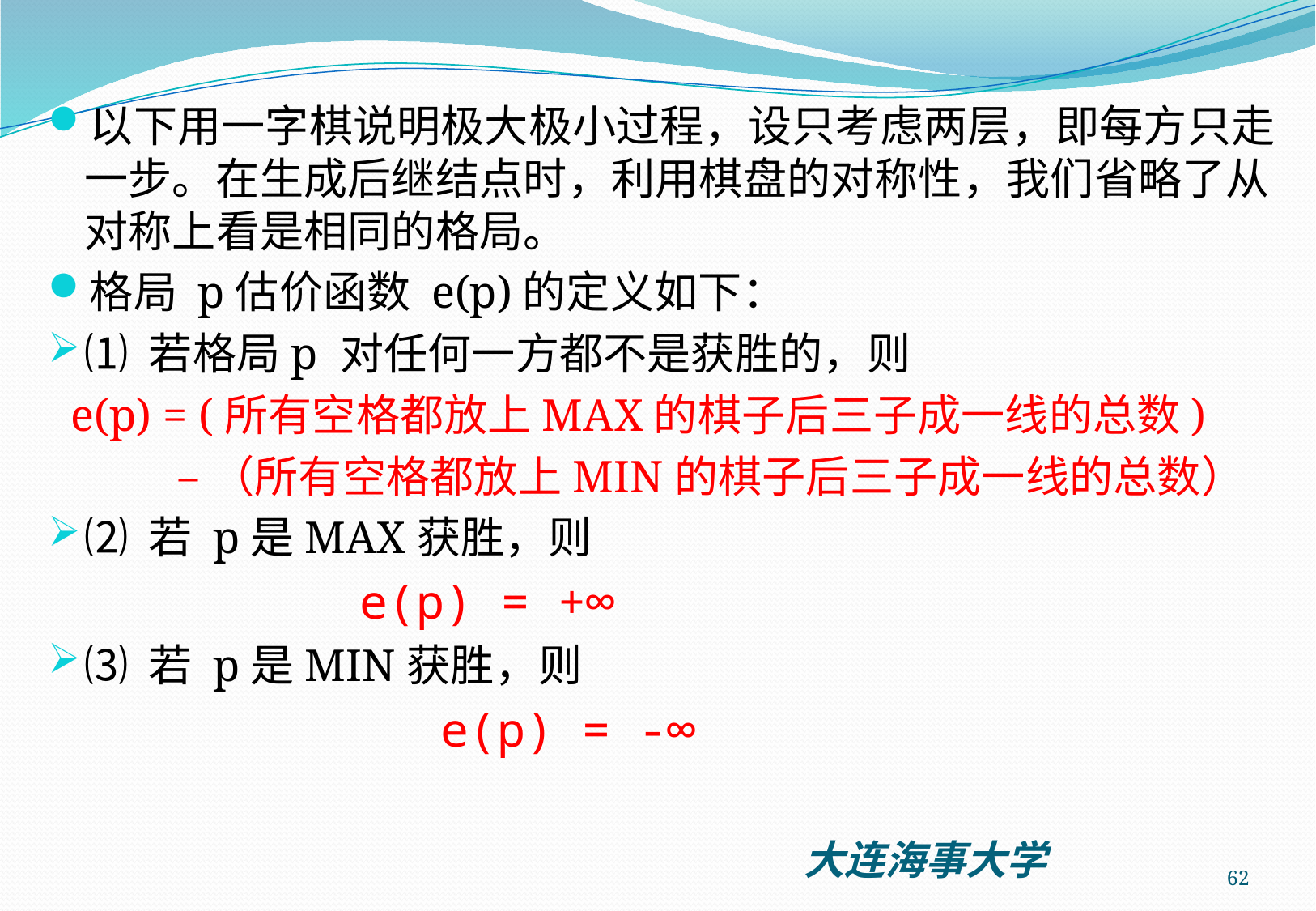

以下用一字棋说明极大极小过程，设只考虑两层，即每方只走一步。在生成后继结点时，利用棋盘的对称性，我们省略了从对称上看是相同的格局。
格局 p估价函数 e(p)的定义如下：
⑴ 若格局p 对任何一方都不是获胜的，则
  e(p) = (所有空格都放上MAX的棋子后三子成一线的总数)
             –（所有空格都放上MIN的棋子后三子成一线的总数）
⑵ 若 p是MAX获胜，则
           e(p) = +∞
⑶ 若 p是MIN获胜，则
           		 e(p) = -∞

62